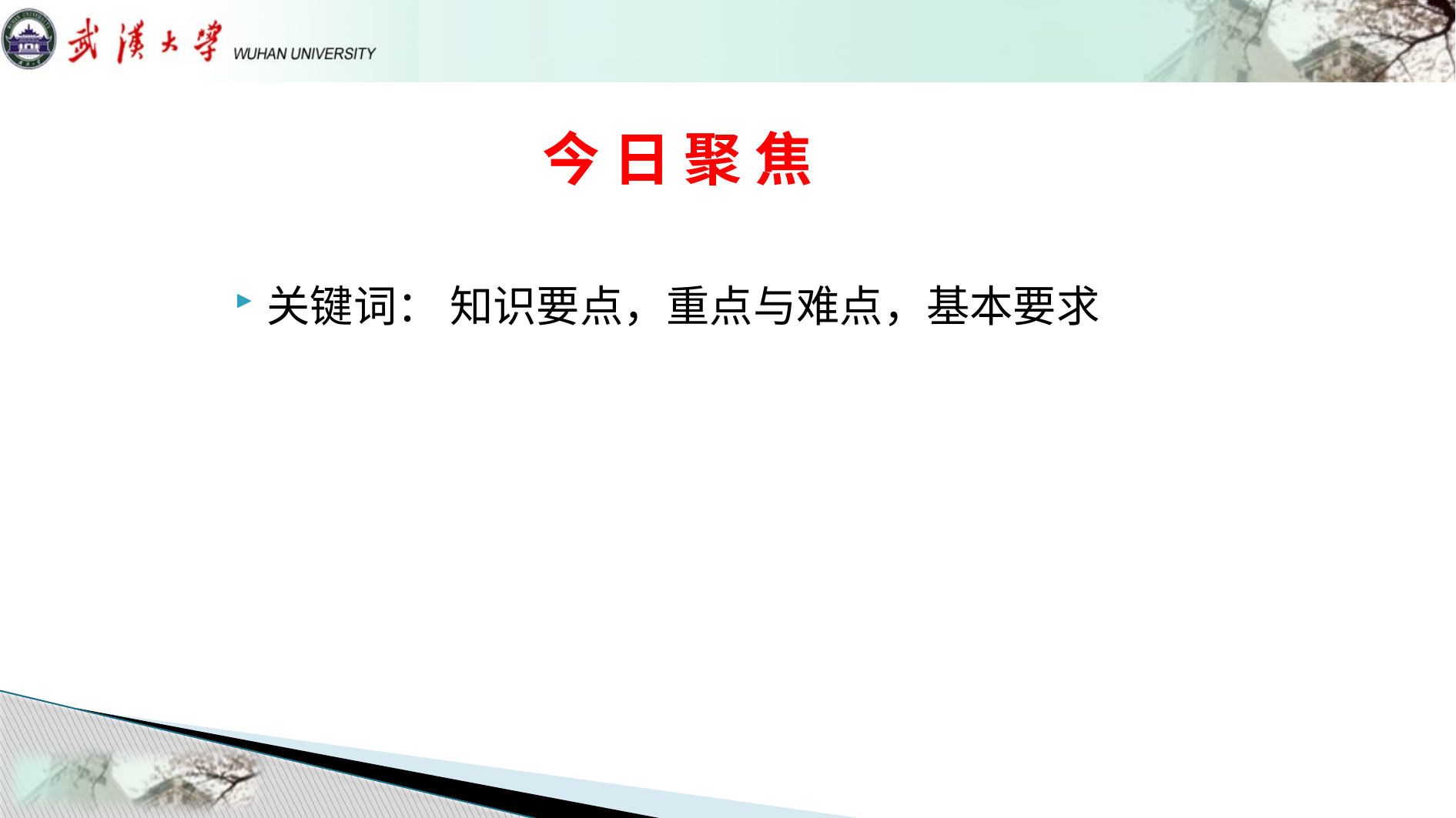

# 今 日 聚 焦
关键词： 知识要点，重点与难点，基本要求